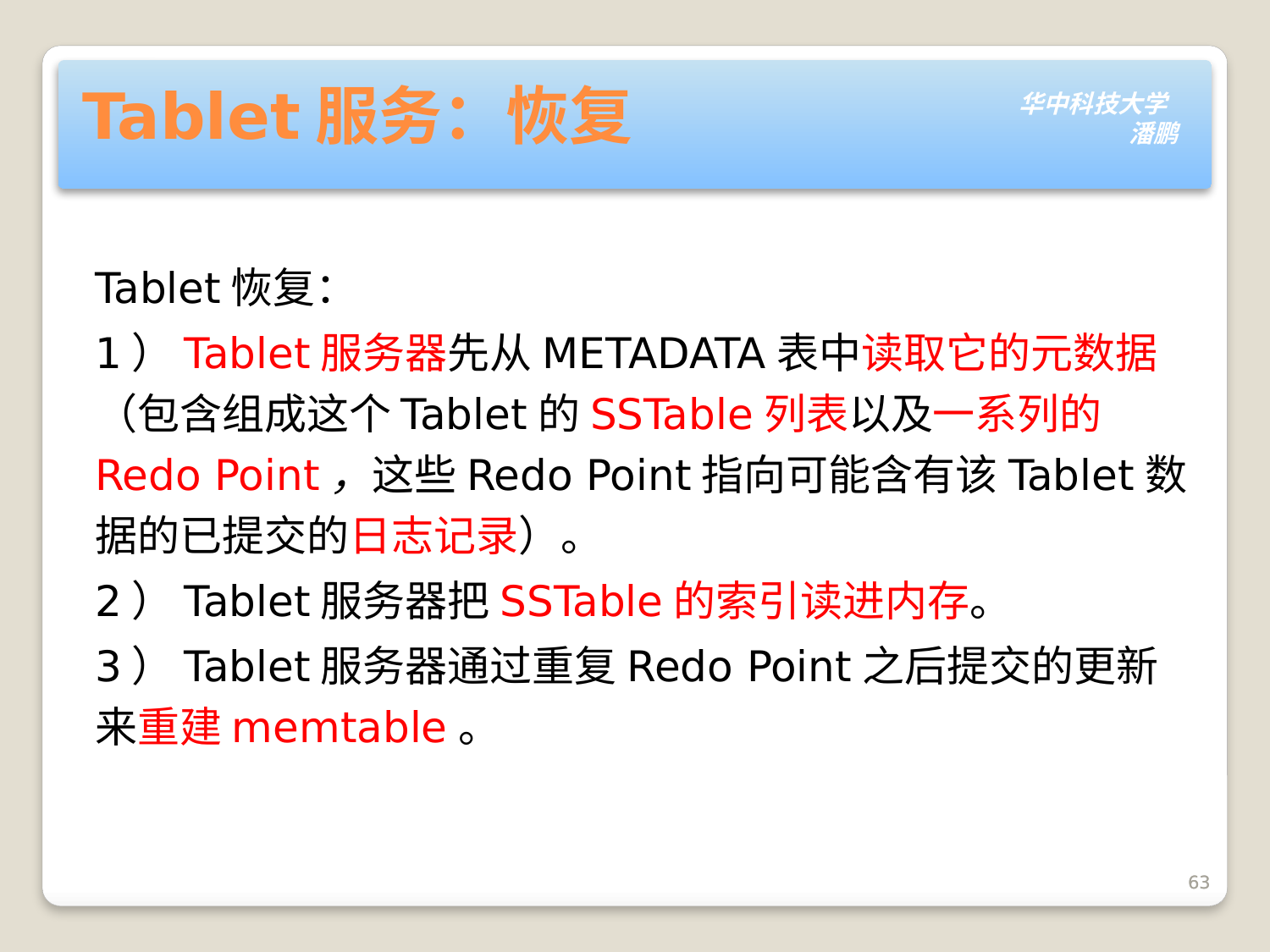

# Tablet服务：恢复
Tablet恢复：
1）Tablet服务器先从METADATA表中读取它的元数据（包含组成这个Tablet的SSTable列表以及一系列的Redo Point，这些Redo Point指向可能含有该Tablet数据的已提交的日志记录）。
2）Tablet服务器把SSTable的索引读进内存。
3）Tablet服务器通过重复Redo Point之后提交的更新来重建memtable。
63
63